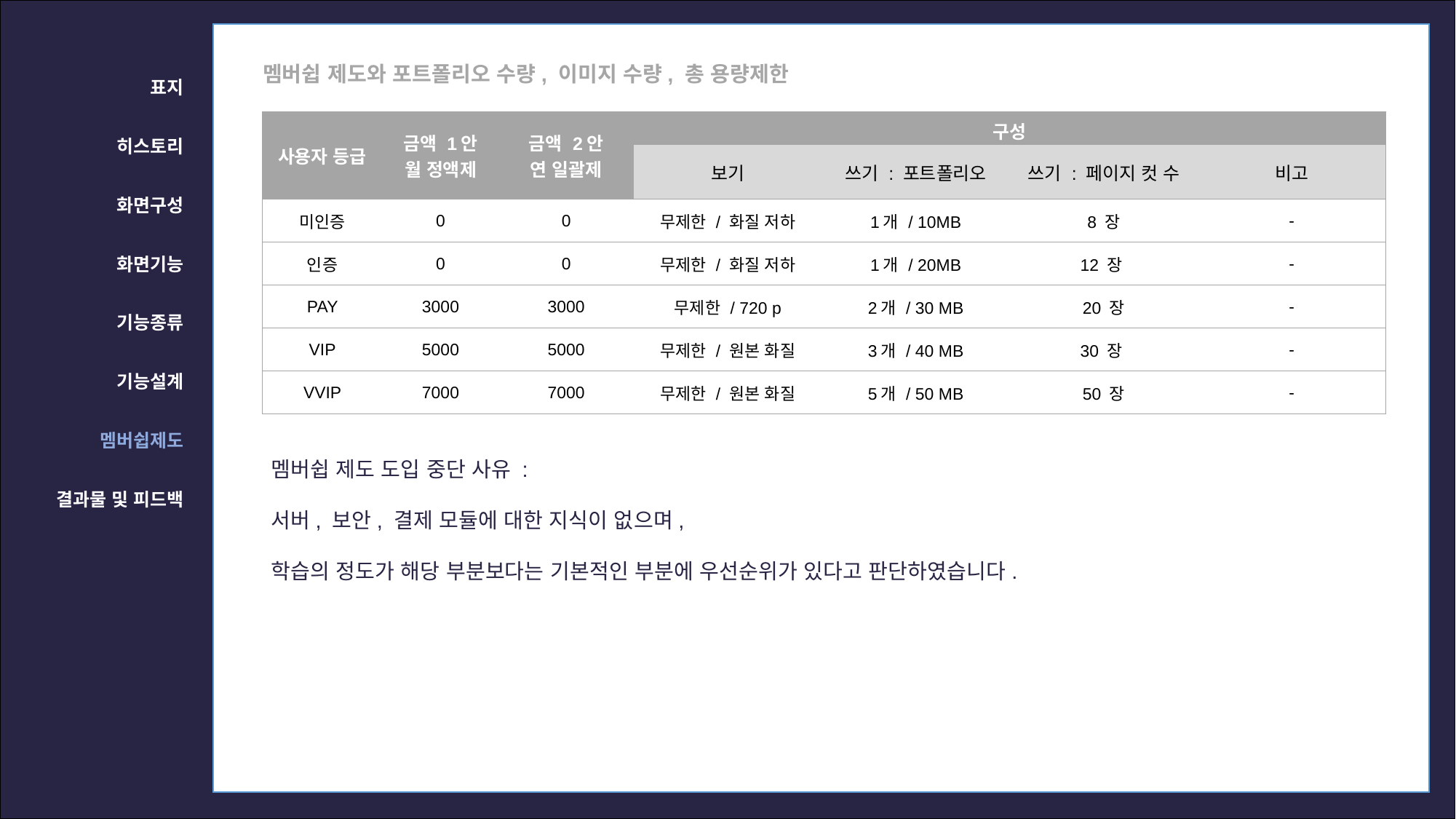

표지
히스토리
화면구성
화면기능
기능종류
기능설계
멤버쉽제도
결과물 및 피드백

멤버쉽 제도와 포트폴리오 수량, 이미지 수량, 총 용량제한
| 사용자 등급 | 금액 1안 월 정액제 | 금액 2안 연 일괄제 | 구성 |  |  |  |
| --- | --- | --- | --- | --- | --- | --- |
|  |  |  | 보기 | 쓰기 : 포트폴리오 | 쓰기 : 페이지 컷 수 | 비고 |
| 미인증 | 0 | 0 | 무제한 / 화질 저하 | 1개 / 10MB | 8 장 | - |
| 인증 | 0 | 0 | 무제한 / 화질 저하 | 1개 / 20MB | 12 장 | - |
| PAY | 3000 | 3000 | 무제한 / 720 p | 2개 / 30 MB | 20 장 | - |
| VIP | 5000 | 5000 | 무제한 / 원본 화질 | 3개 / 40 MB | 30 장 | - |
| VVIP | 7000 | 7000 | 무제한 / 원본 화질 | 5개 / 50 MB | 50 장 | - |
멤버쉽 제도 도입 중단 사유 :
서버, 보안, 결제 모듈에 대한 지식이 없으며,
학습의 정도가 해당 부분보다는 기본적인 부분에 우선순위가 있다고 판단하였습니다.